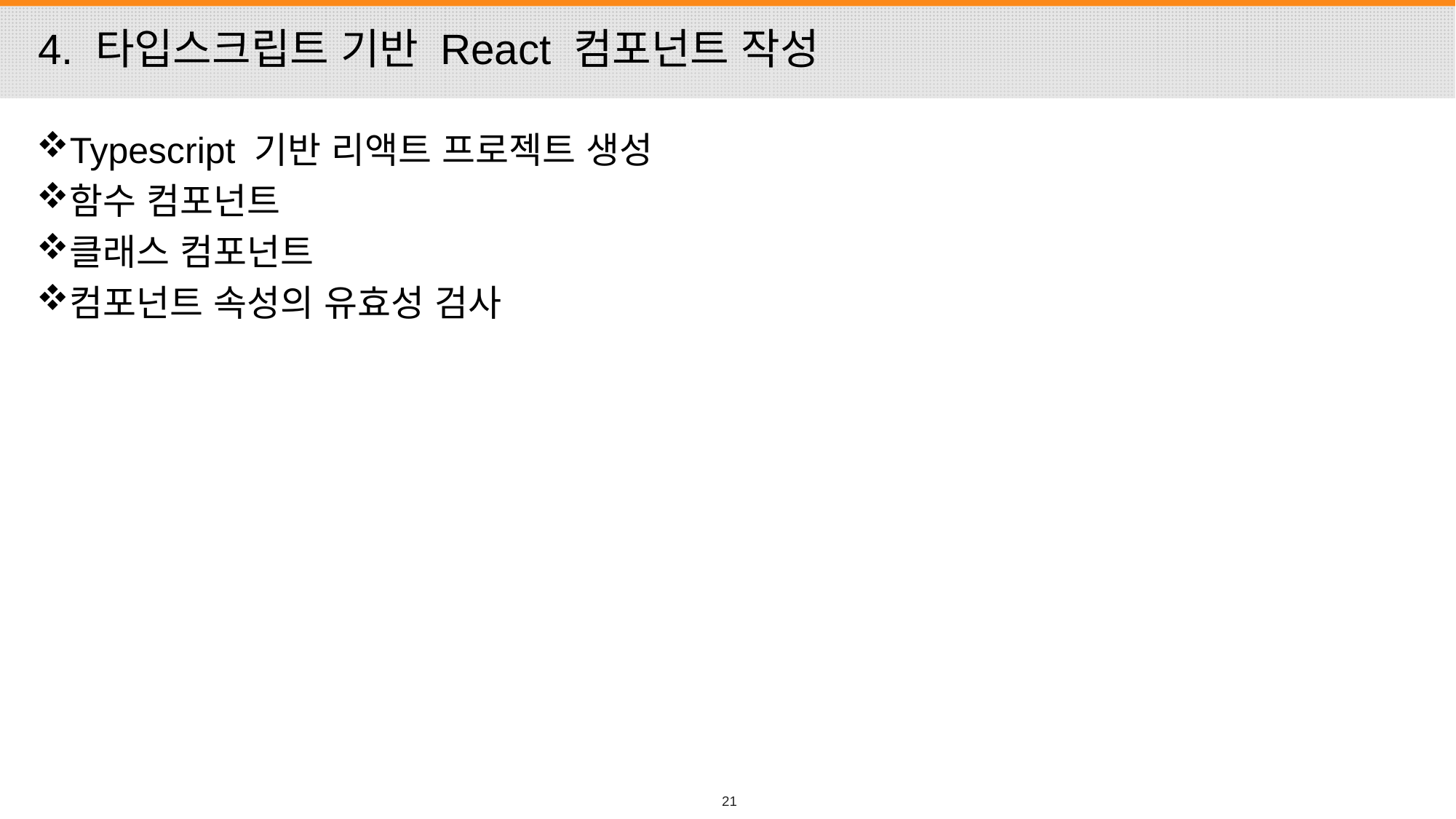

# 4. 타입스크립트 기반 React 컴포넌트 작성
Typescript 기반 리액트 프로젝트 생성
함수 컴포넌트
클래스 컴포넌트
컴포넌트 속성의 유효성 검사